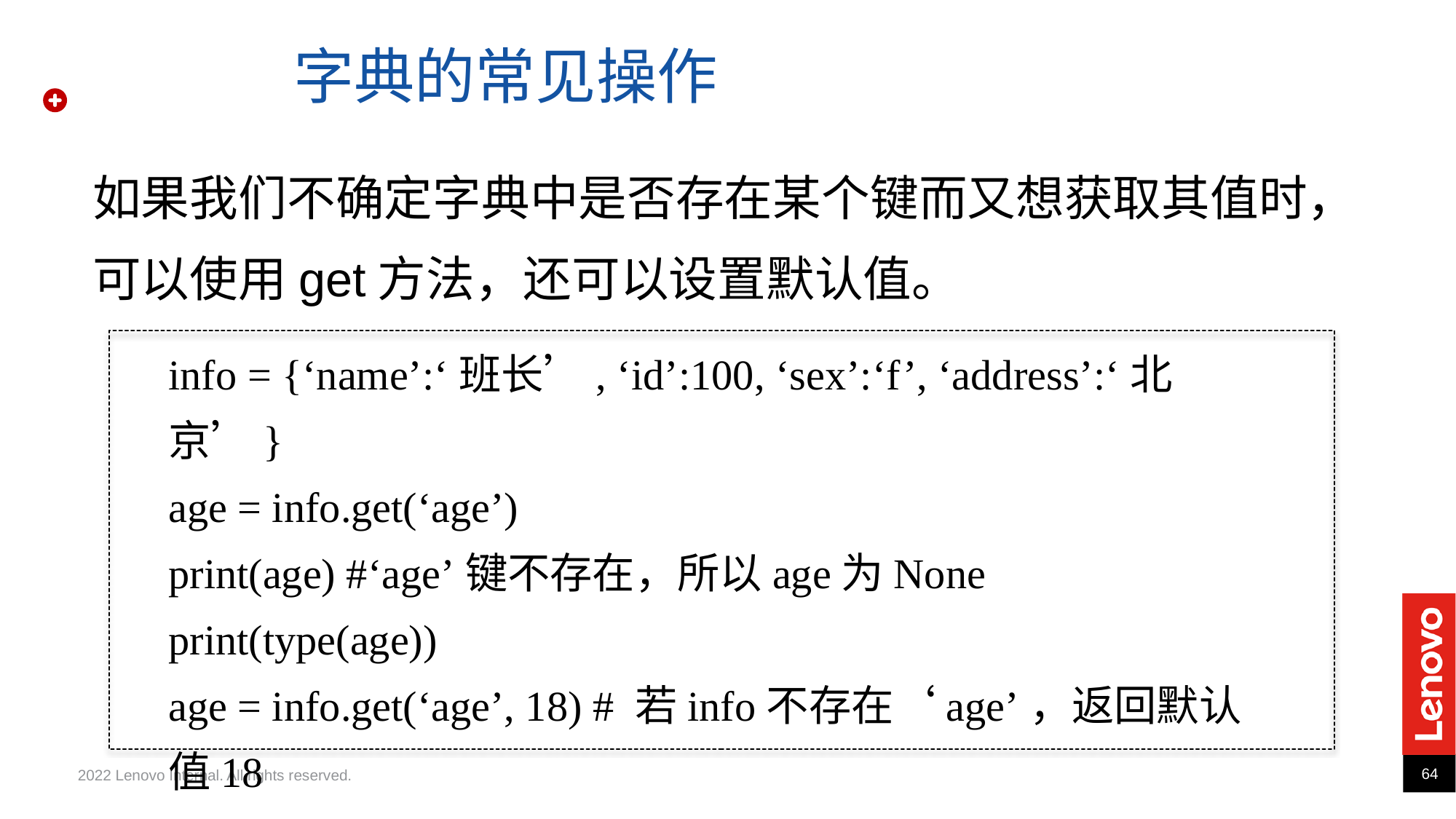

字典的常见操作
如果我们不确定字典中是否存在某个键而又想获取其值时，可以使用get方法，还可以设置默认值。
info = {‘name’:‘班长’, ‘id’:100, ‘sex’:‘f’, ‘address’:‘北京’}
age = info.get(‘age’)
print(age) #‘age’键不存在，所以age为None
print(type(age))
age = info.get(‘age’, 18) # 若info不存在‘age’，返回默认值18
print(age)